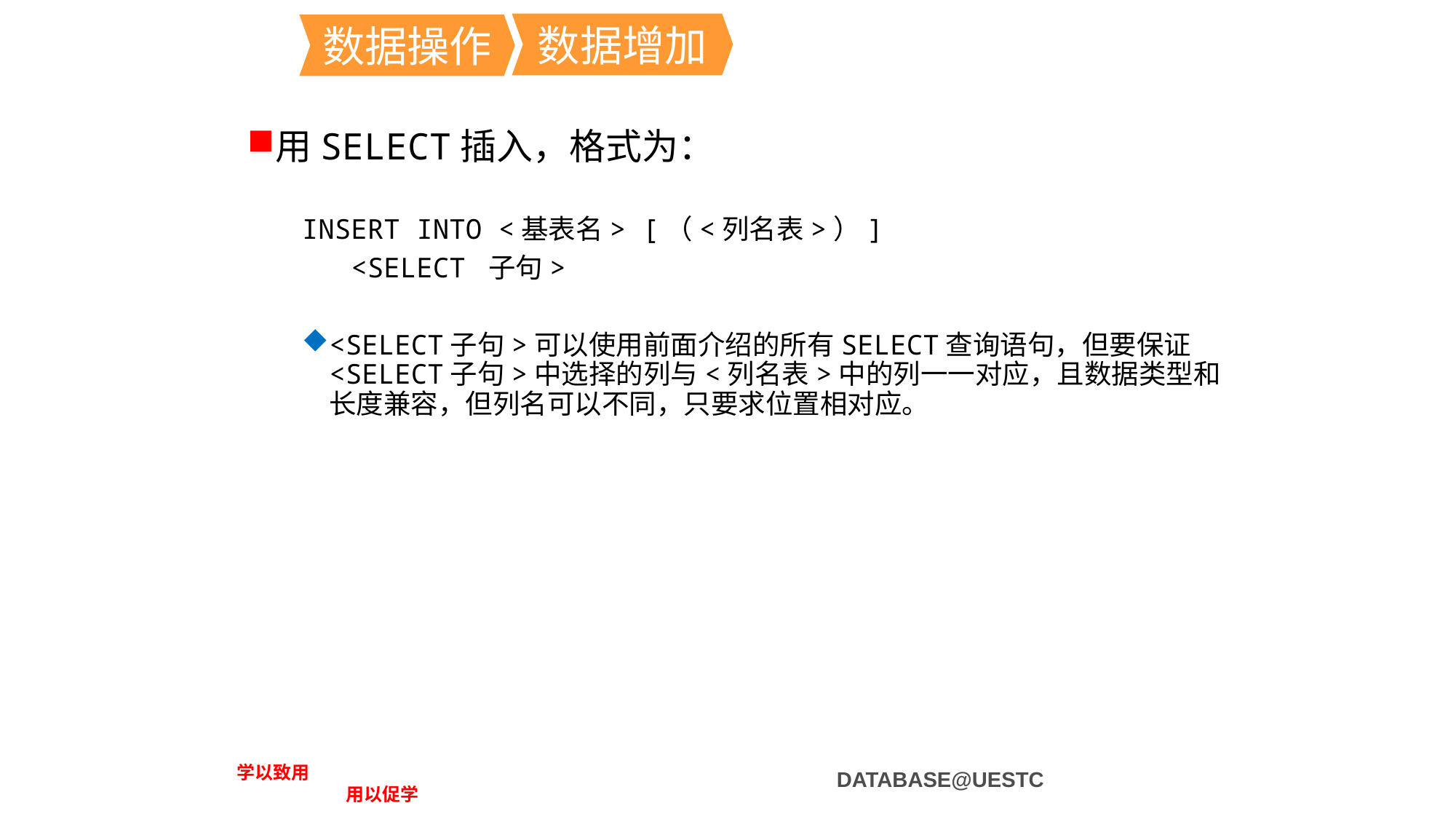

数据增加
数据操作
用SELECT插入，格式为：

INSERT INTO <基表名> [（<列名表>）]
   <SELECT 子句>

<SELECT子句>可以使用前面介绍的所有SELECT查询语句，但要保证<SELECT子句>中选择的列与<列名表>中的列一一对应，且数据类型和长度兼容，但列名可以不同，只要求位置相对应。
学以致用
	用以促学
DATABASE@UESTC